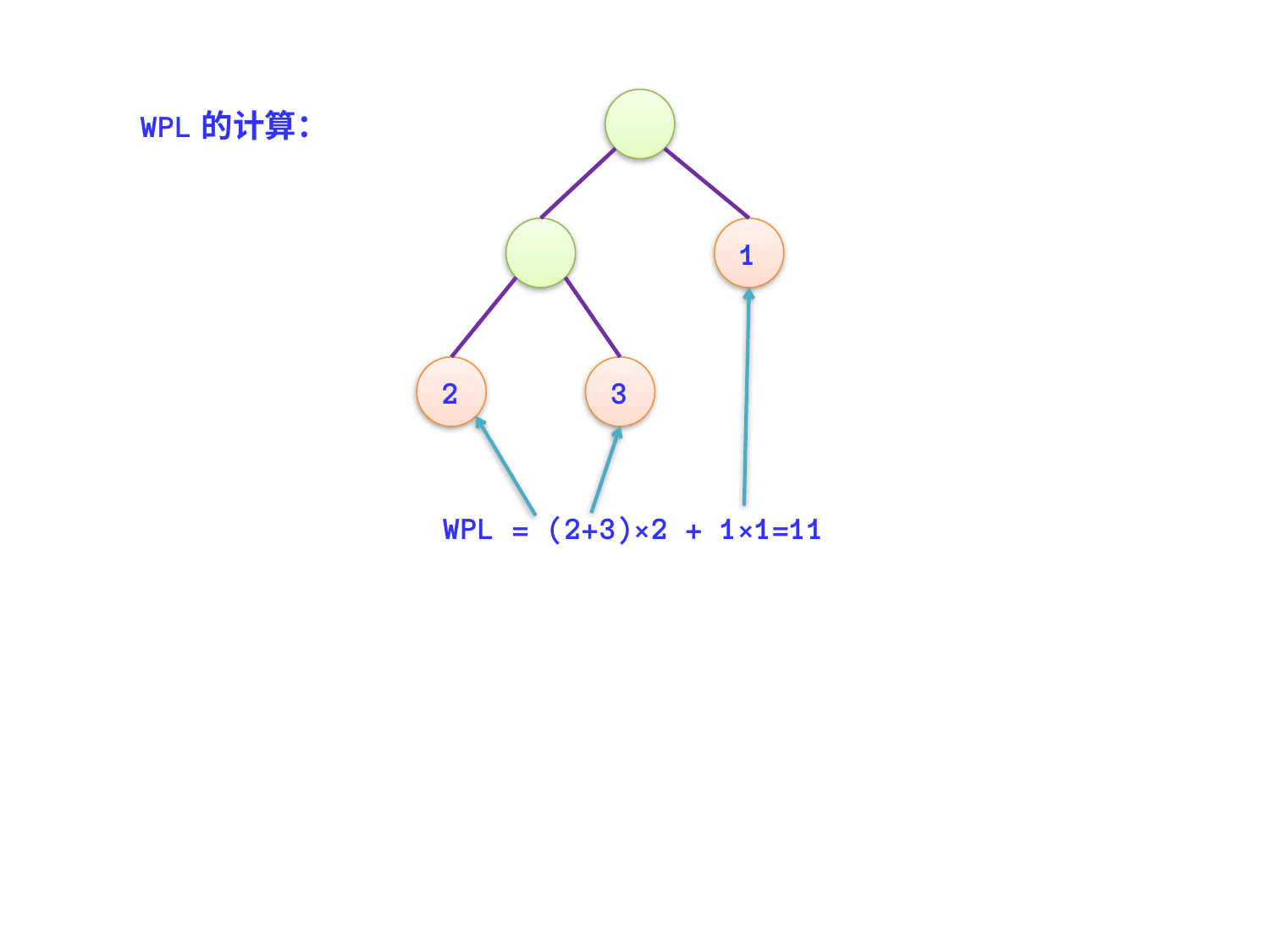

1
2
3
WPL的计算：
WPL = (2+3)×2 + 1×1=11